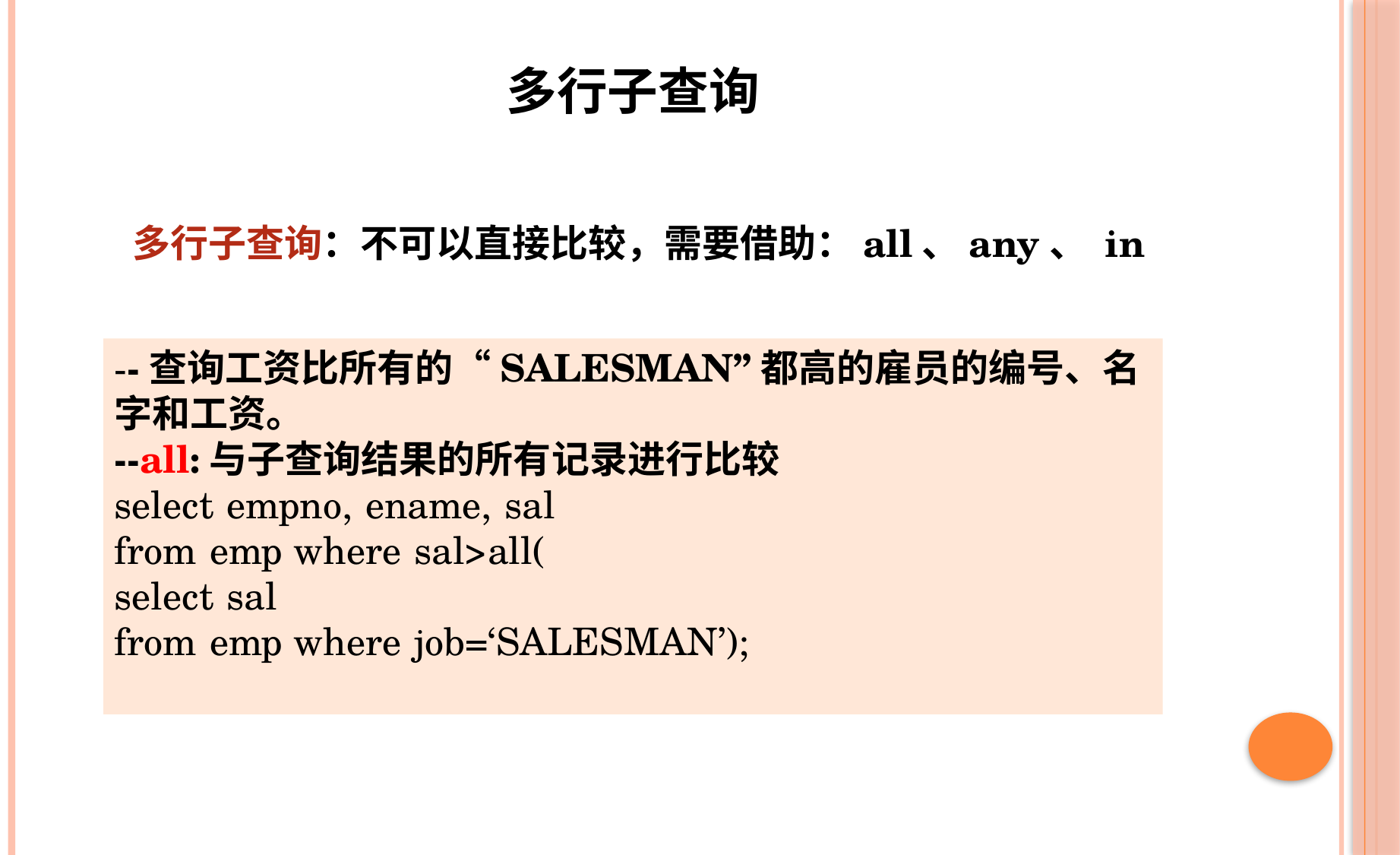

多行子查询
多行子查询：不可以直接比较，需要借助：all、any、 in
--查询工资比所有的“SALESMAN”都高的雇员的编号、名字和工资。
--all:与子查询结果的所有记录进行比较
select empno, ename, sal
from emp where sal>all(
select sal
from emp where job=‘SALESMAN’);